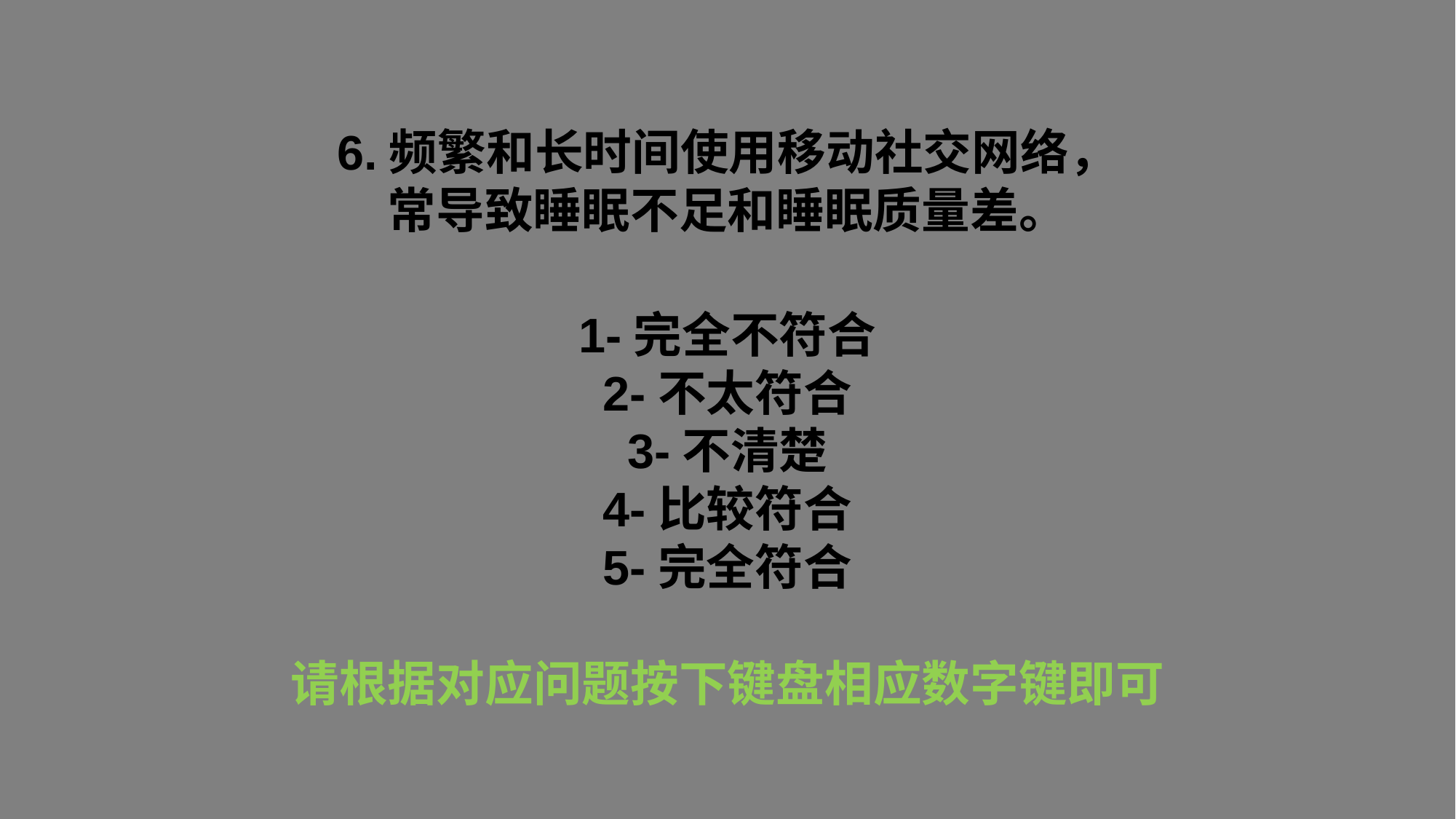

6.频繁和长时间使用移动社交网络，
常导致睡眠不足和睡眠质量差。
1-完全不符合
2-不太符合
3-不清楚
4-比较符合
5-完全符合

请根据对应问题按下键盘相应数字键即可